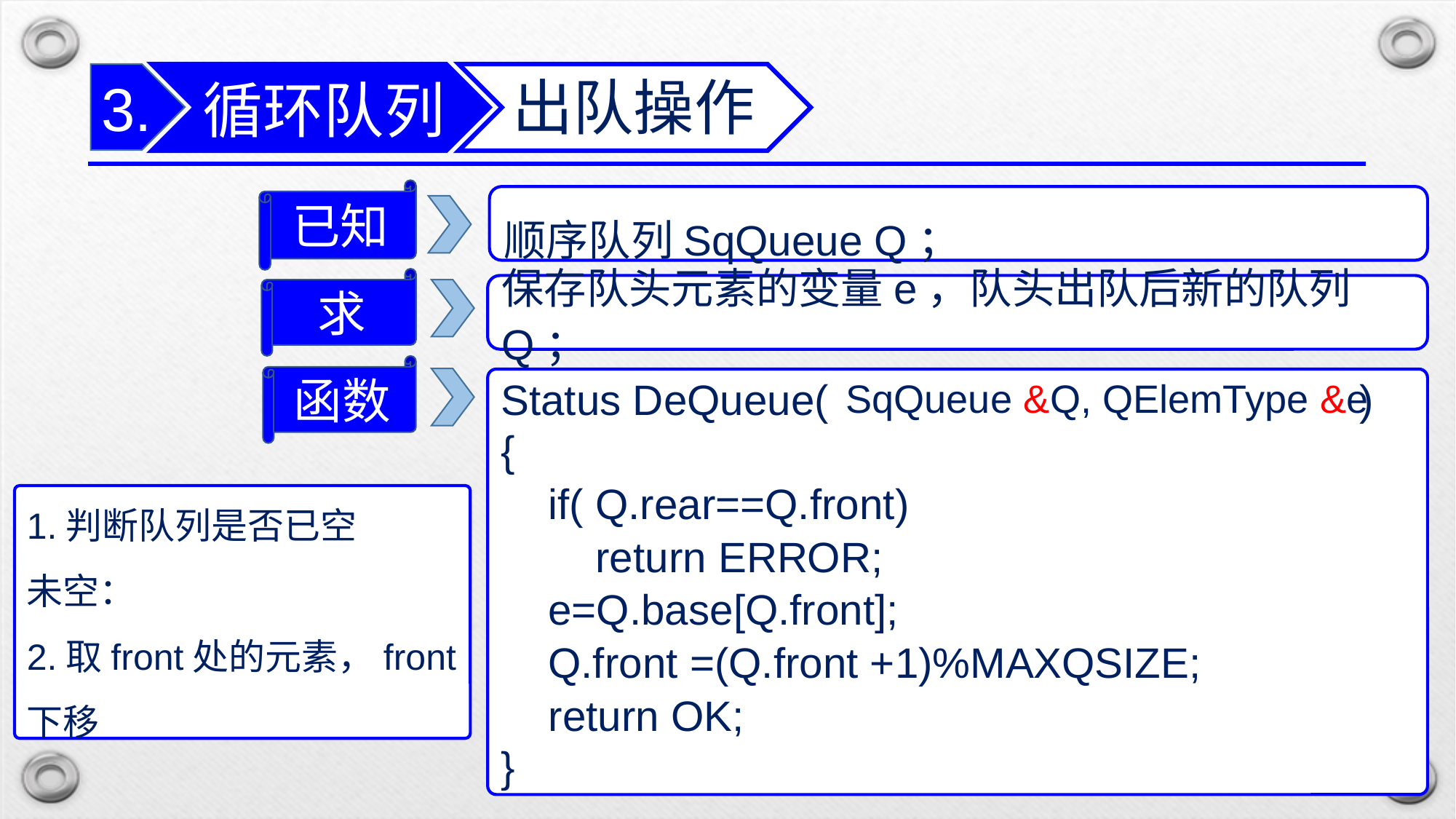

循环队列

3.
出队操作
已知
顺序队列SqQueue Q；

求
保存队头元素的变量e，队头出队后新的队列Q；

函数

SqQueue &Q, QElemType &e
Status DeQueue(                                             )
{
    if( Q.rear==Q.front)
        return ERROR;
    e=Q.base[Q.front];
    Q.front =(Q.front +1)%MAXQSIZE;
    return OK;
}

1.判断队列是否已空
未空：
2.取front处的元素，front下移